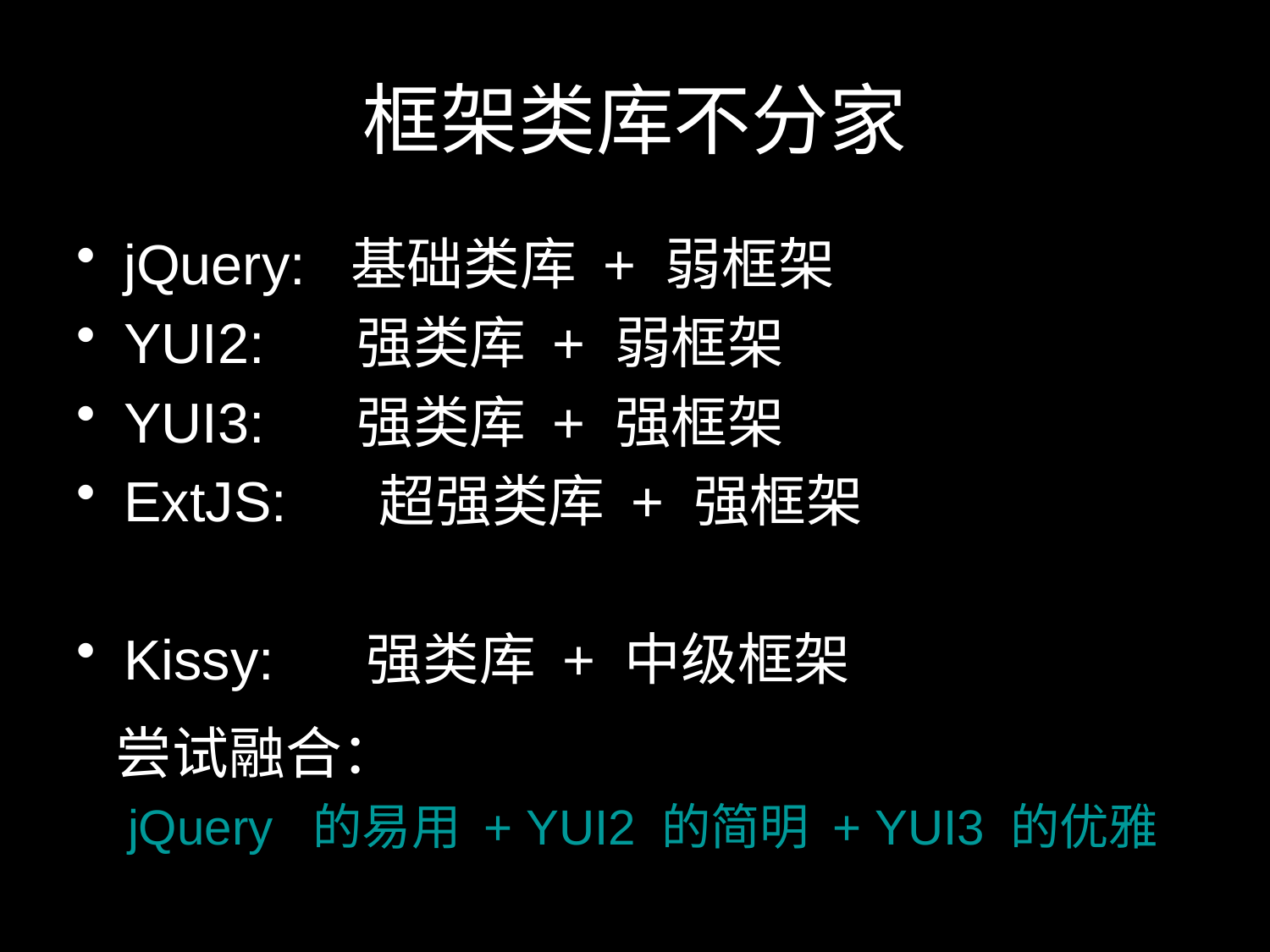

# 框架类库不分家
jQuery:  基础类库 + 弱框架
YUI2:     强类库 + 弱框架
YUI3:     强类库 + 强框架
ExtJS:     超强类库 + 强框架

Kissy:     强类库 + 中级框架
尝试融合：
jQuery  的易用 + YUI2 的简明 + YUI3 的优雅